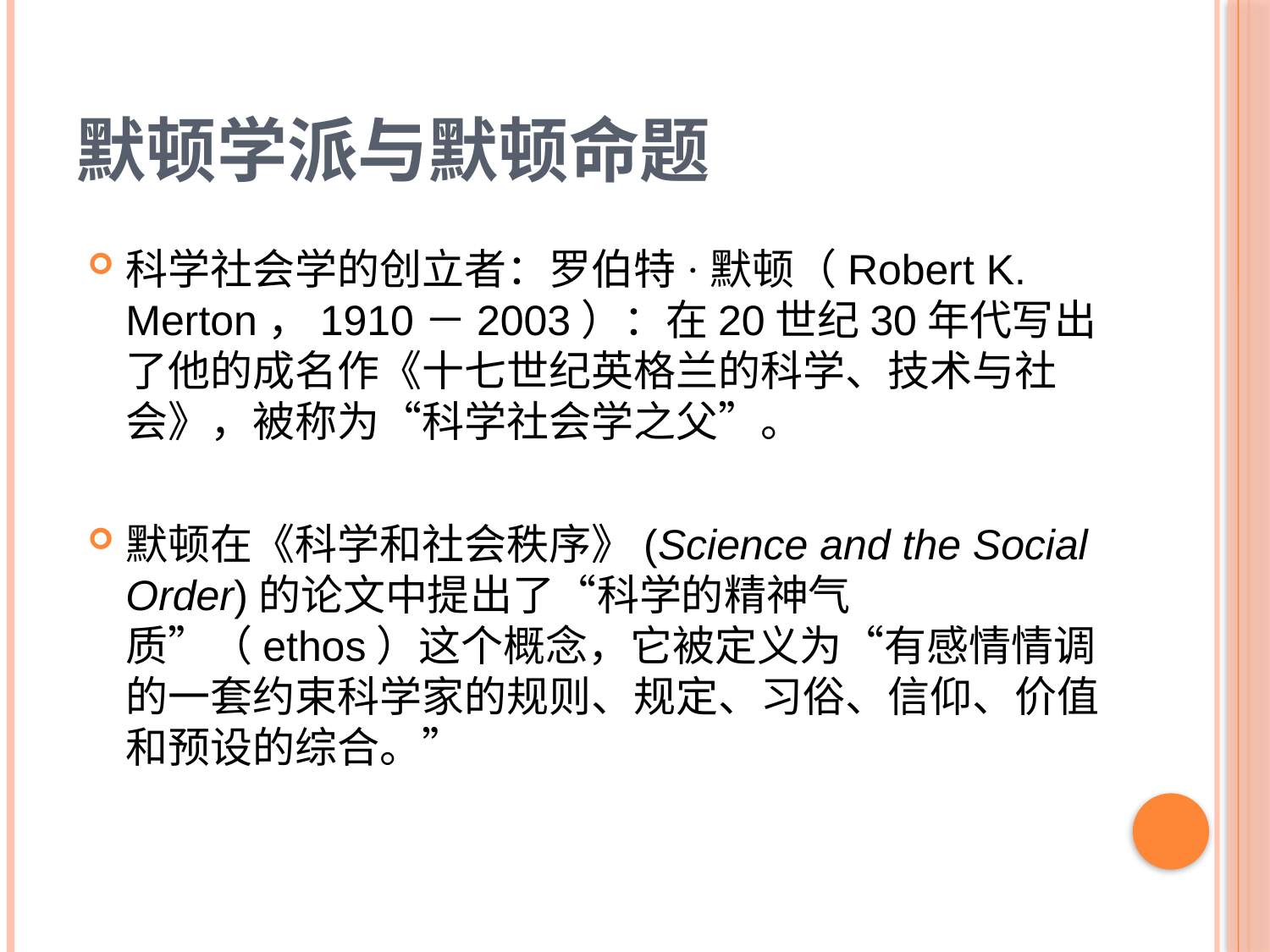

# 默顿学派与默顿命题
科学社会学的创立者：罗伯特·默顿（Robert K. Merton，1910－2003）：在20世纪30年代写出了他的成名作《十七世纪英格兰的科学、技术与社会》，被称为“科学社会学之父”。

默顿在《科学和社会秩序》(Science and the Social Order)的论文中提出了“科学的精神气质”（ethos）这个概念，它被定义为“有感情情调的一套约束科学家的规则、规定、习俗、信仰、价值和预设的综合。”